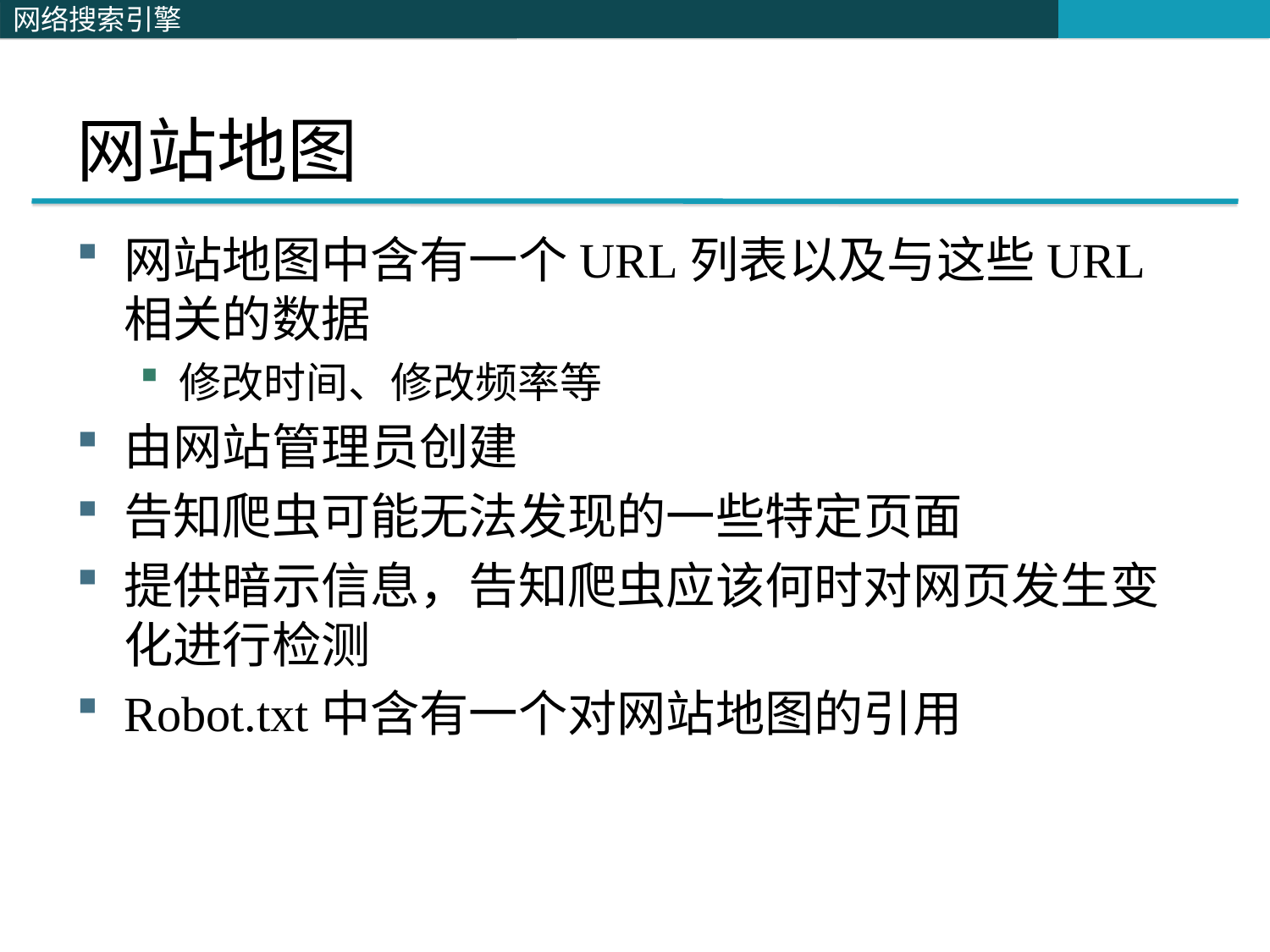

# 网站地图
网站地图中含有一个URL列表以及与这些URL相关的数据
修改时间、修改频率等
由网站管理员创建
告知爬虫可能无法发现的一些特定页面
提供暗示信息，告知爬虫应该何时对网页发生变化进行检测
Robot.txt中含有一个对网站地图的引用
53